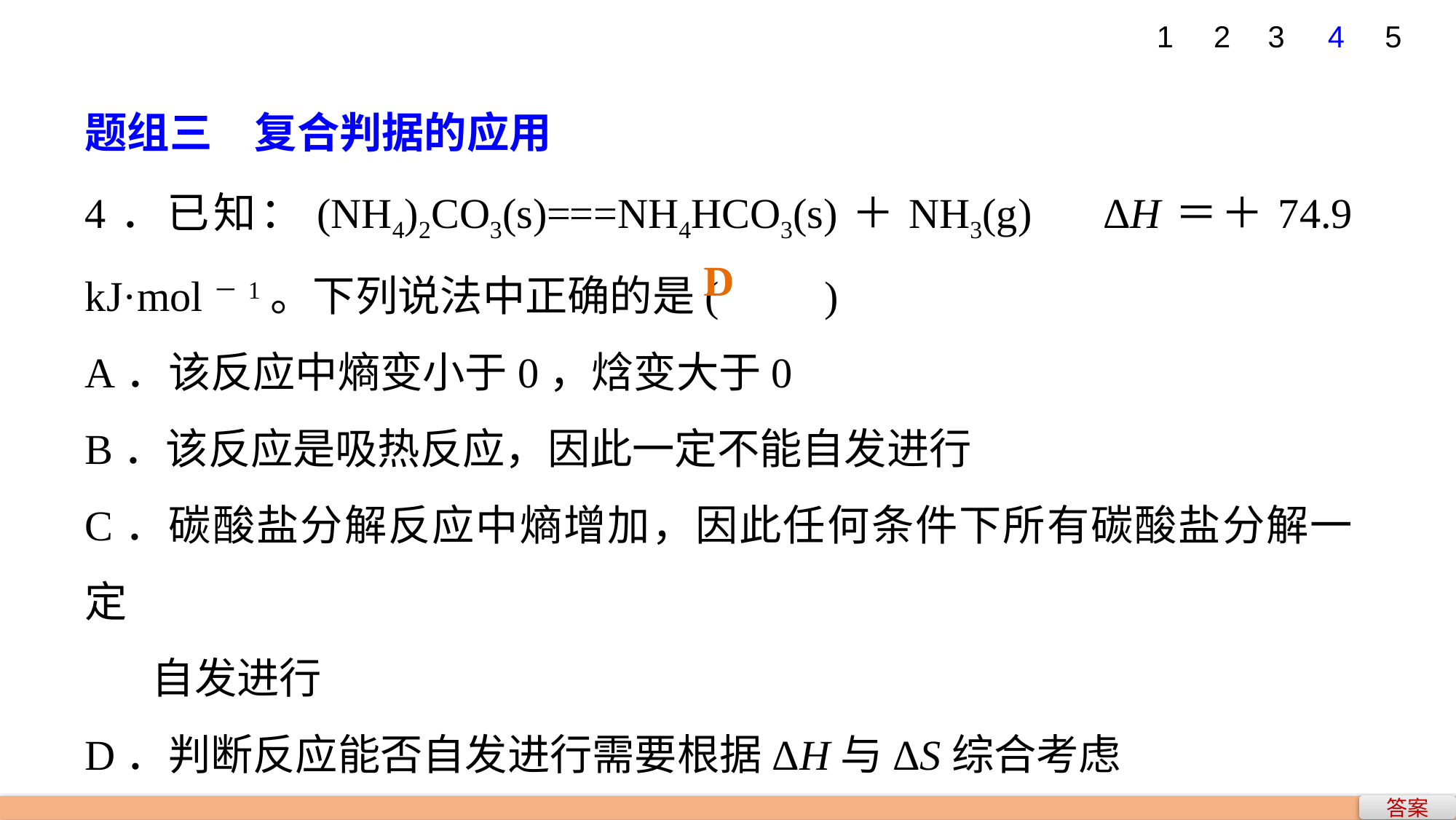

1
2
3
4
5
题组三　复合判据的应用
4．已知：(NH4)2CO3(s)===NH4HCO3(s)＋NH3(g)　ΔH＝＋74.9 kJ·mol－1。下列说法中正确的是(　　)
A．该反应中熵变小于0，焓变大于0
B．该反应是吸热反应，因此一定不能自发进行
C．碳酸盐分解反应中熵增加，因此任何条件下所有碳酸盐分解一定
      自发进行
D．判断反应能否自发进行需要根据ΔH与ΔS综合考虑
D
答案